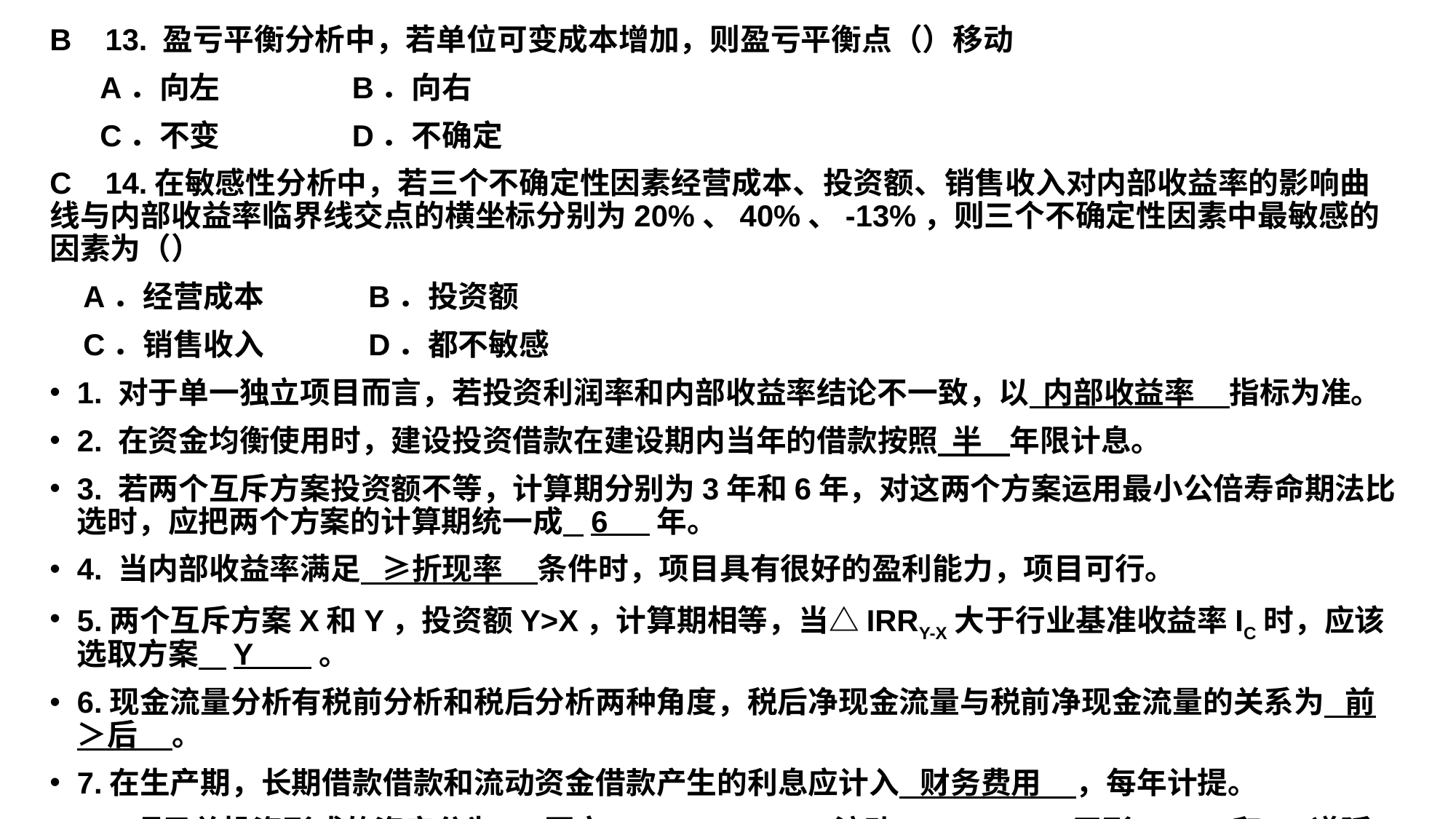

B    13. 盈亏平衡分析中，若单位可变成本增加，则盈亏平衡点（）移动
      A．向左                  B．向右
      C．不变                  D．不确定
C    14.在敏感性分析中，若三个不确定性因素经营成本、投资额、销售收入对内部收益率的影响曲线与内部收益率临界线交点的横坐标分别为20%、40%、-13%，则三个不确定性因素中最敏感的因素为（）
    A．经营成本              B．投资额
    C．销售收入              D．都不敏感
1. 对于单一独立项目而言，若投资利润率和内部收益率结论不一致，以  内部收益率     指标为准。
2. 在资金均衡使用时，建设投资借款在建设期内当年的借款按照  半    年限计息。
3. 若两个互斥方案投资额不等，计算期分别为3年和6年，对这两个方案运用最小公倍寿命期法比选时，应把两个方案的计算期统一成   6     年。
4. 当内部收益率满足   ≥折现率     条件时，项目具有很好的盈利能力，项目可行。
5.两个互斥方案X和Y，投资额Y>X，计算期相等，当△IRRY-X大于行业基准收益率IC时，应该选取方案    Y       。
6.现金流量分析有税前分析和税后分析两种角度，税后净现金流量与税前净现金流量的关系为   前＞后     。
7.在生产期，长期借款借款和流动资金借款产生的利息应计入   财务费用     ，每年计提。
8、项目总投资形成的资产分为__固定_____、_____流动____、___无形_____和__递延______。